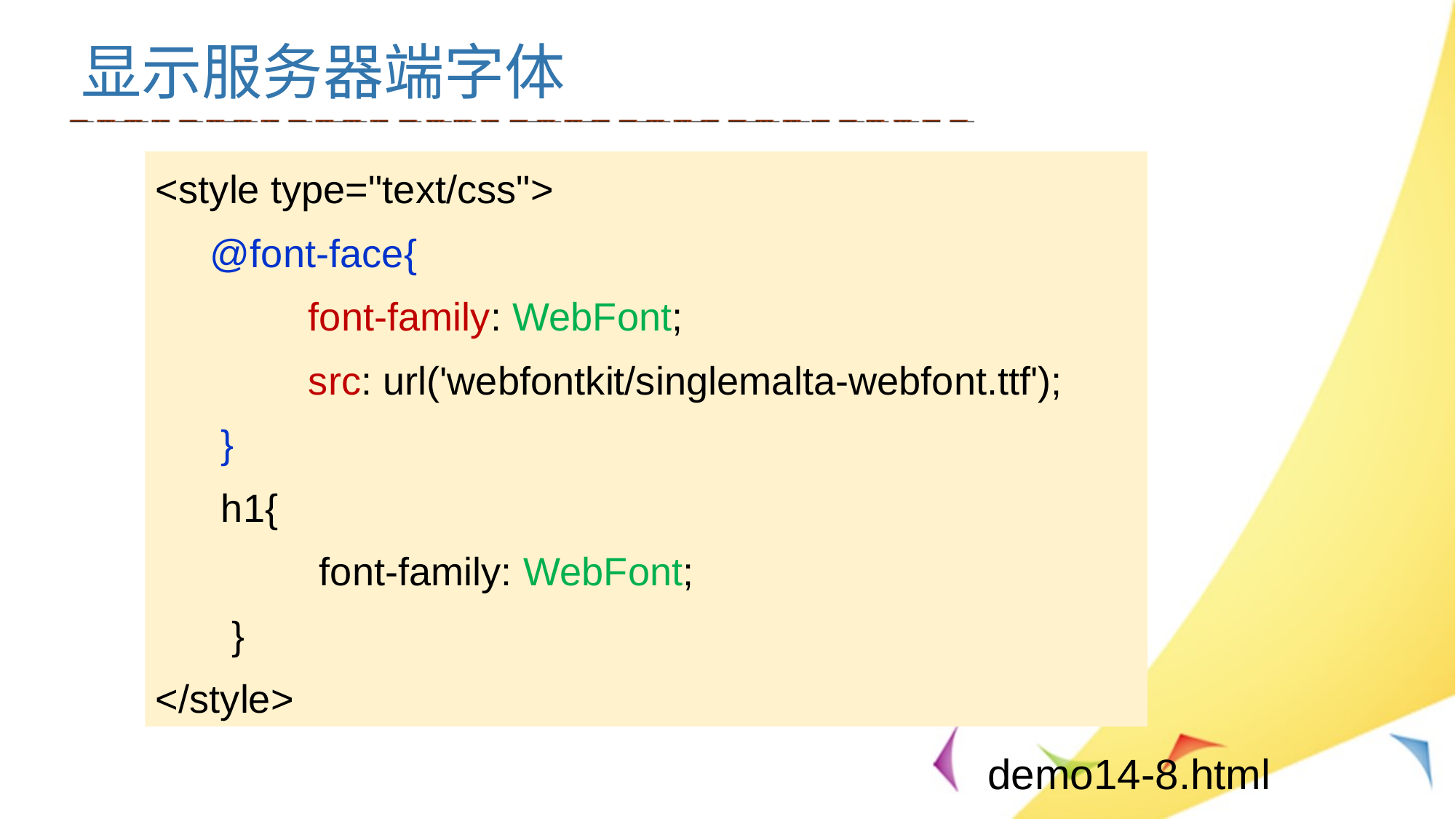

显示服务器端字体
<style type="text/css">
     @font-face{
              font-family: WebFont;
              src: url('webfontkit/singlemalta-webfont.ttf');
      }
      h1{
               font-family: WebFont;
       }
</style>
demo14-8.html